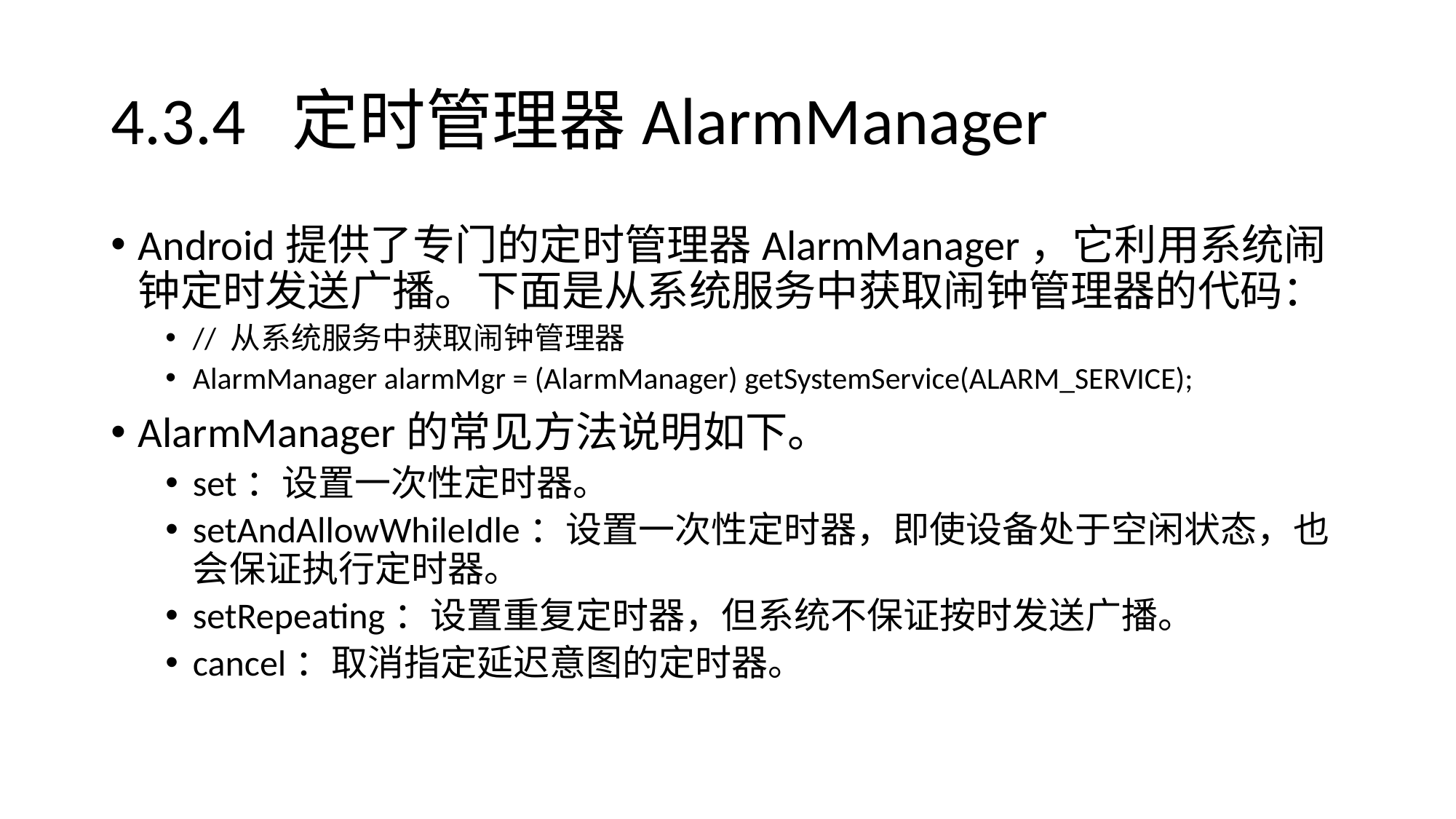

# 4.3.4  定时管理器AlarmManager
Android提供了专门的定时管理器AlarmManager，它利用系统闹钟定时发送广播。下面是从系统服务中获取闹钟管理器的代码：
// 从系统服务中获取闹钟管理器
AlarmManager alarmMgr = (AlarmManager) getSystemService(ALARM_SERVICE);
AlarmManager的常见方法说明如下。
set：设置一次性定时器。
setAndAllowWhileIdle：设置一次性定时器，即使设备处于空闲状态，也会保证执行定时器。
setRepeating：设置重复定时器，但系统不保证按时发送广播。
cancel：取消指定延迟意图的定时器。